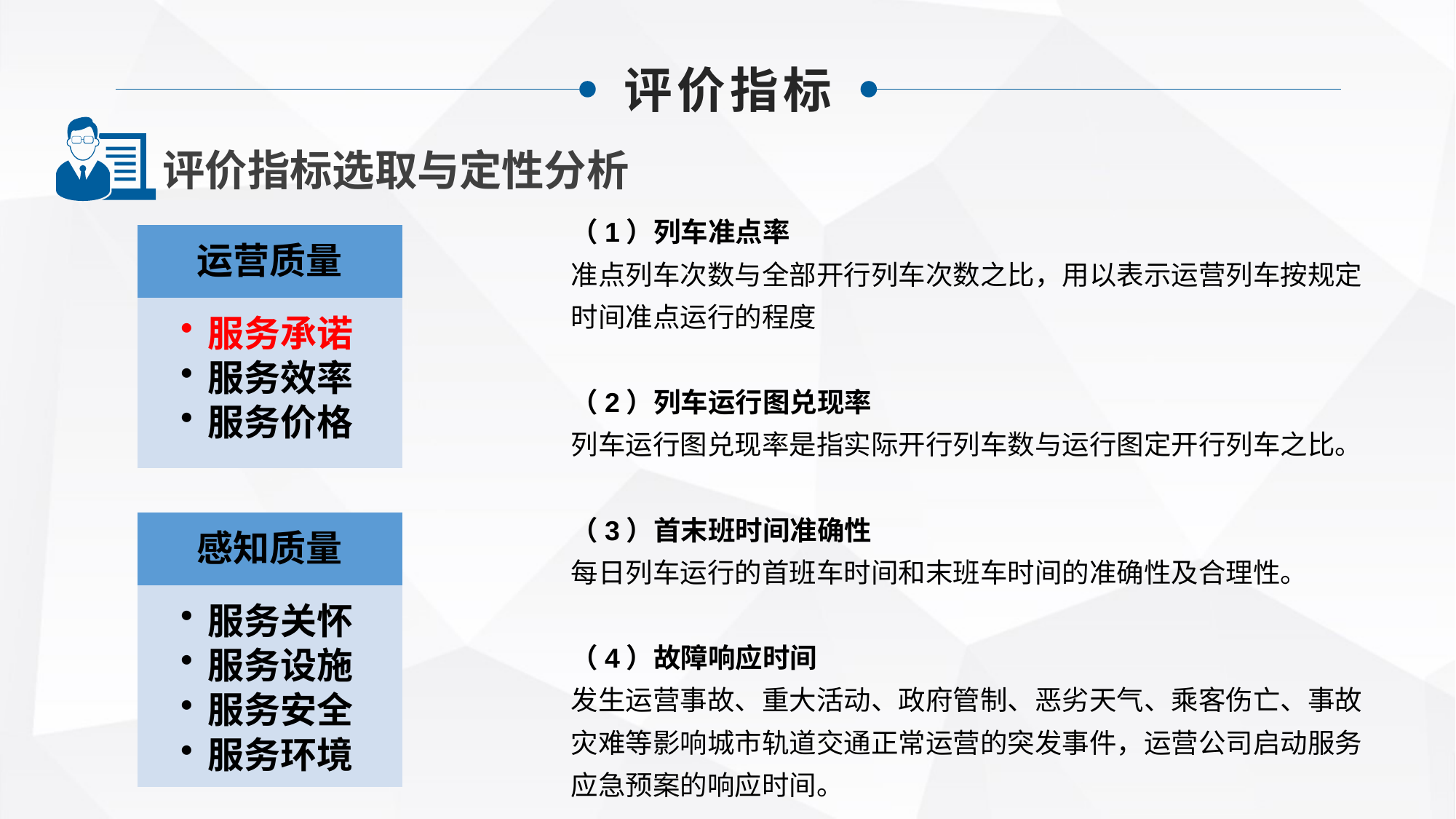

评价指标选取与定性分析
（1）列车准点率
准点列车次数与全部开行列车次数之比，用以表示运营列车按规定时间准点运行的程度

（2）列车运行图兑现率
列车运行图兑现率是指实际开行列车数与运行图定开行列车之比。

（3）首末班时间准确性
每日列车运行的首班车时间和末班车时间的准确性及合理性。

（4）故障响应时间
发生运营事故、重大活动、政府管制、恶劣天气、乘客伤亡、事故灾难等影响城市轨道交通正常运营的突发事件，运营公司启动服务应急预案的响应时间。
运营质量
服务承诺
服务效率
服务价格
感知质量
感知质量
服务关怀
服务设施
服务安全
服务环境
服务关怀
服务设施
服务安全
服务环境